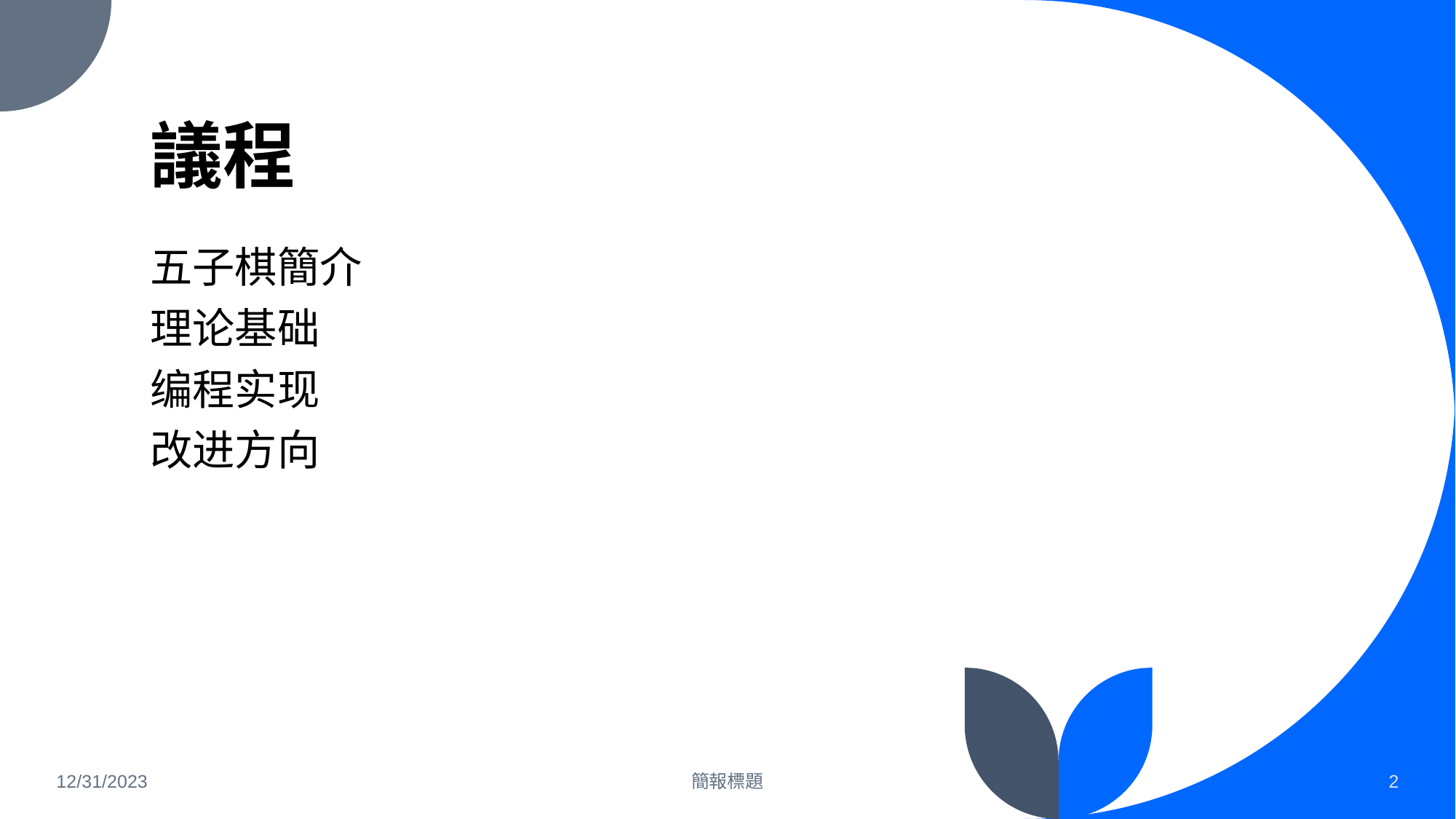

# 議程
五子棋簡介
理论基础
编程实现
改进方向

12/31/2023
簡報標題
2